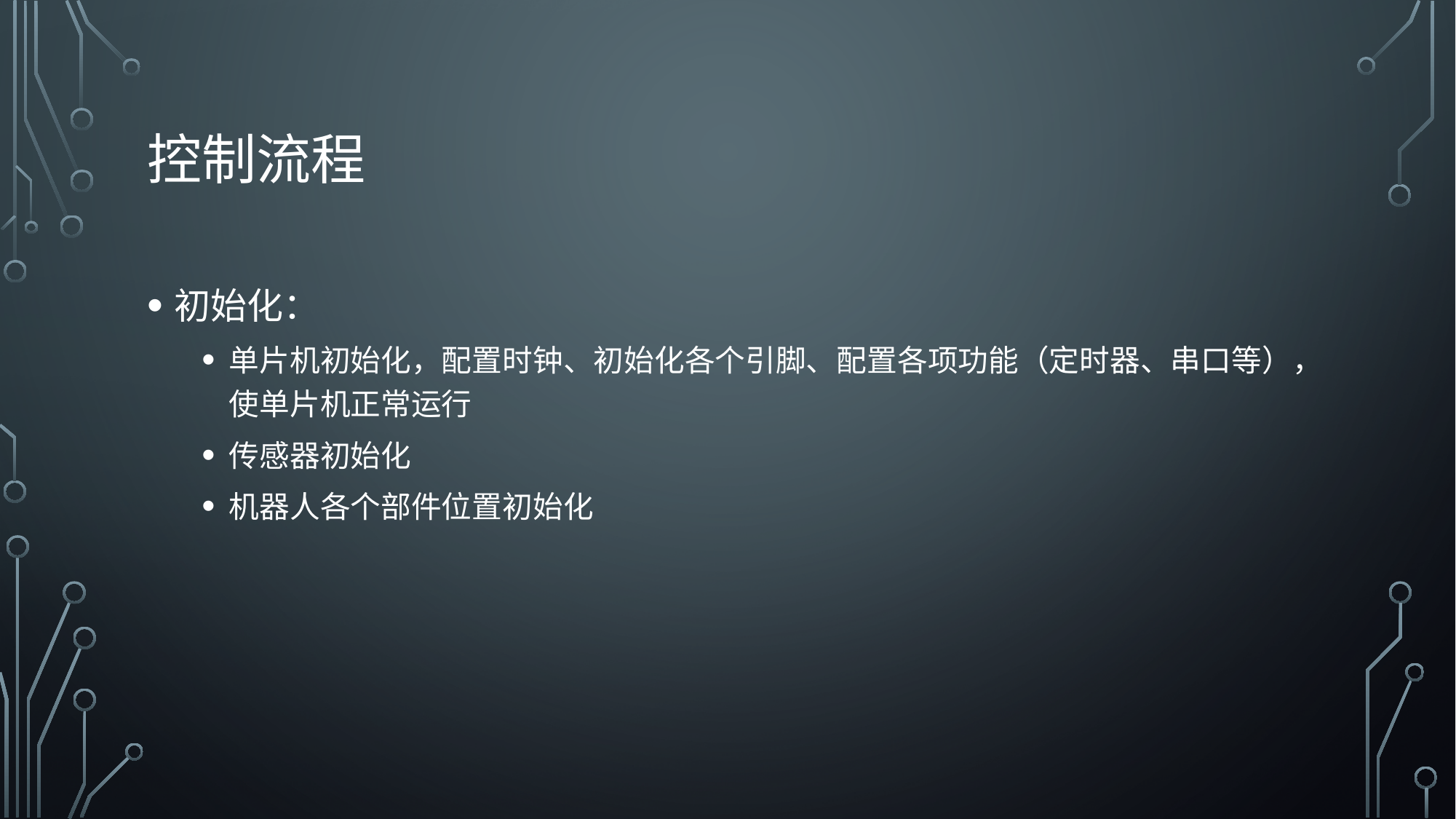

# 控制流程
初始化：
单片机初始化，配置时钟、初始化各个引脚、配置各项功能（定时器、串口等），使单片机正常运行
传感器初始化
机器人各个部件位置初始化